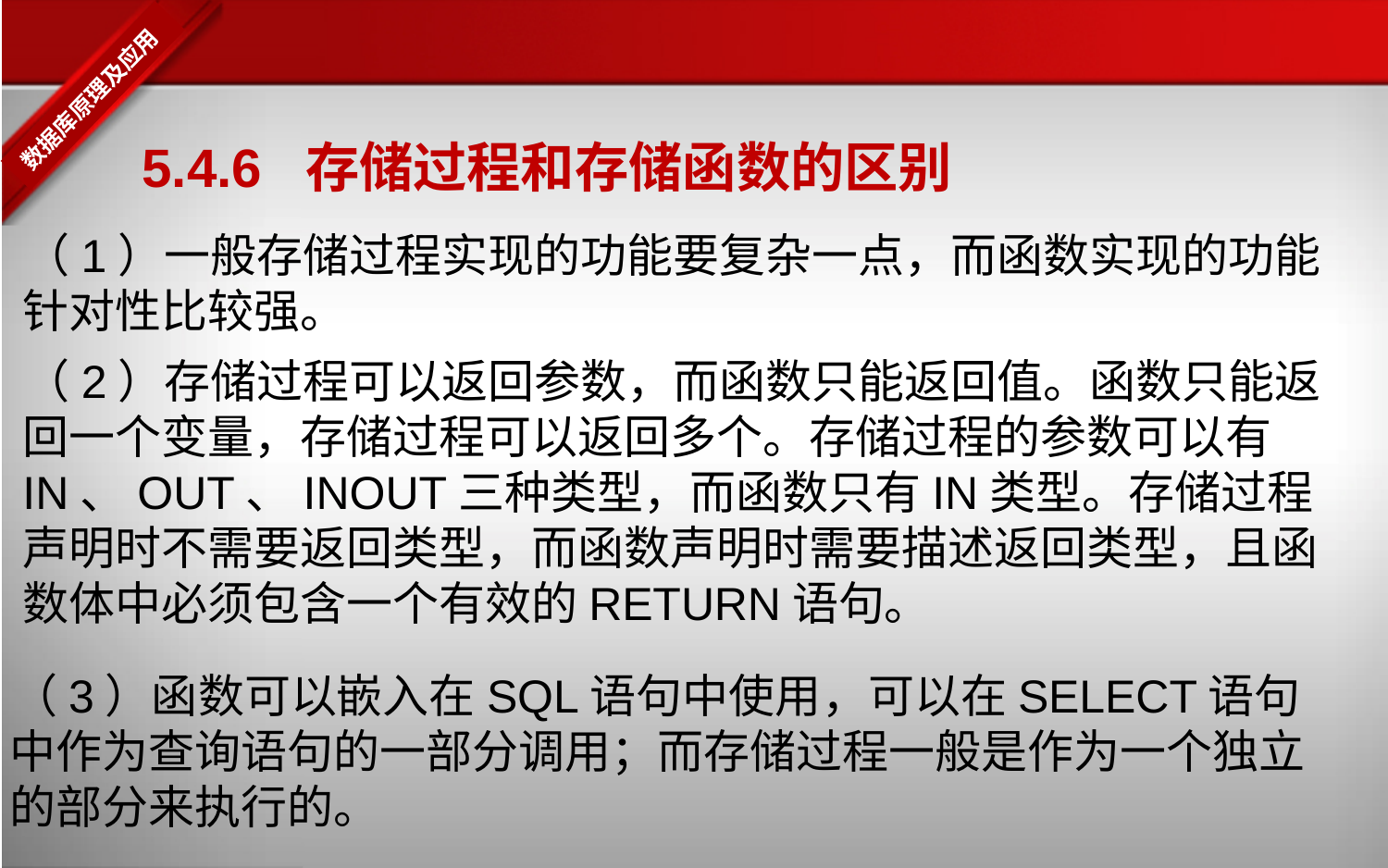

5.4.6  存储过程和存储函数的区别
（1）一般存储过程实现的功能要复杂一点，而函数实现的功能针对性比较强。
（2）存储过程可以返回参数，而函数只能返回值。函数只能返回一个变量，存储过程可以返回多个。存储过程的参数可以有IN、OUT、INOUT三种类型，而函数只有IN类型。存储过程声明时不需要返回类型，而函数声明时需要描述返回类型，且函数体中必须包含一个有效的RETURN语句。
（3）函数可以嵌入在SQL语句中使用，可以在SELECT语句中作为查询语句的一部分调用；而存储过程一般是作为一个独立的部分来执行的。